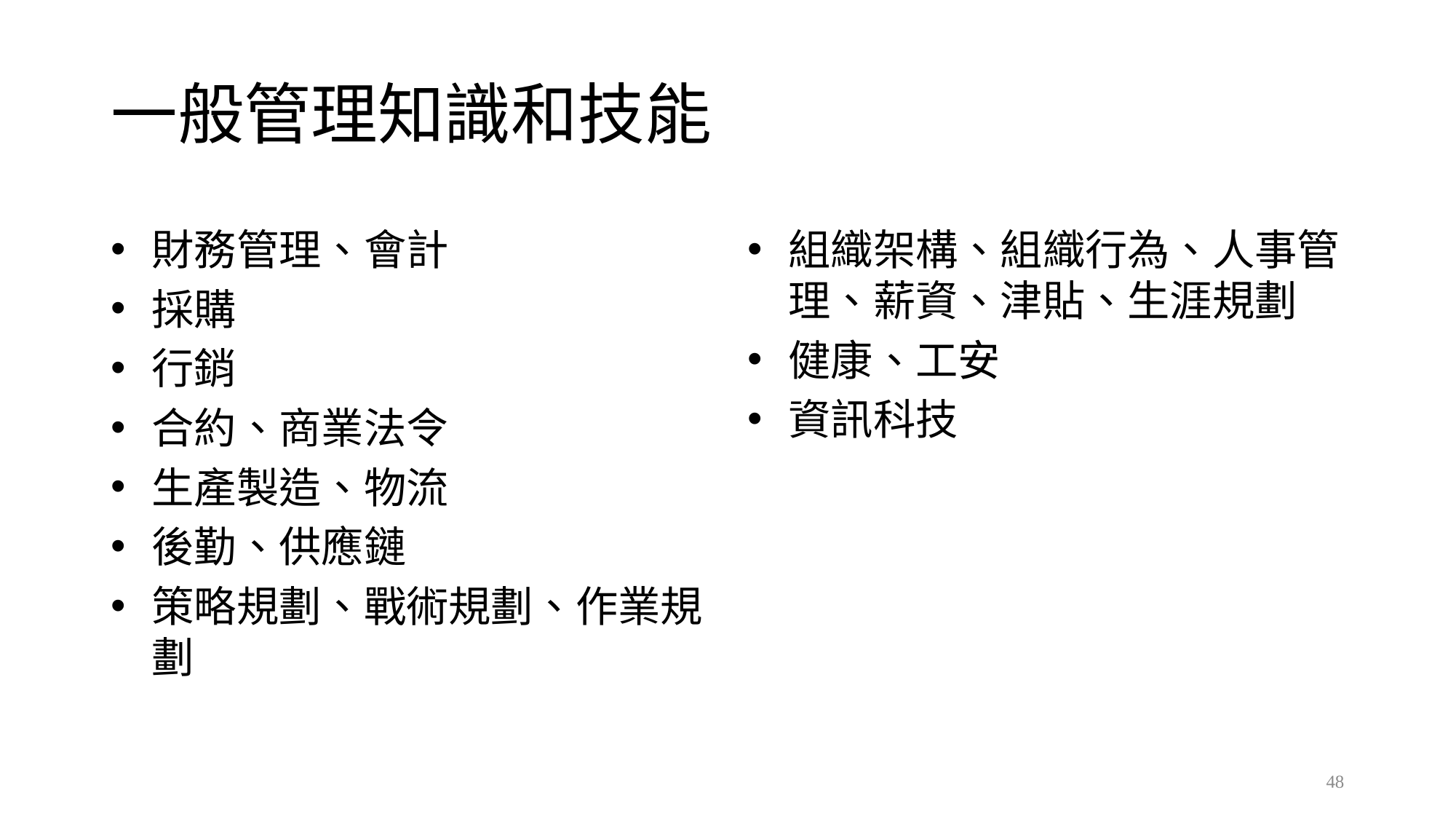

# 一般管理知識和技能
財務管理、會計
採購
行銷
合約、商業法令
生產製造、物流
後勤、供應鏈
策略規劃、戰術規劃、作業規劃
組織架構、組織行為、人事管理、薪資、津貼、生涯規劃
健康、工安
資訊科技
48